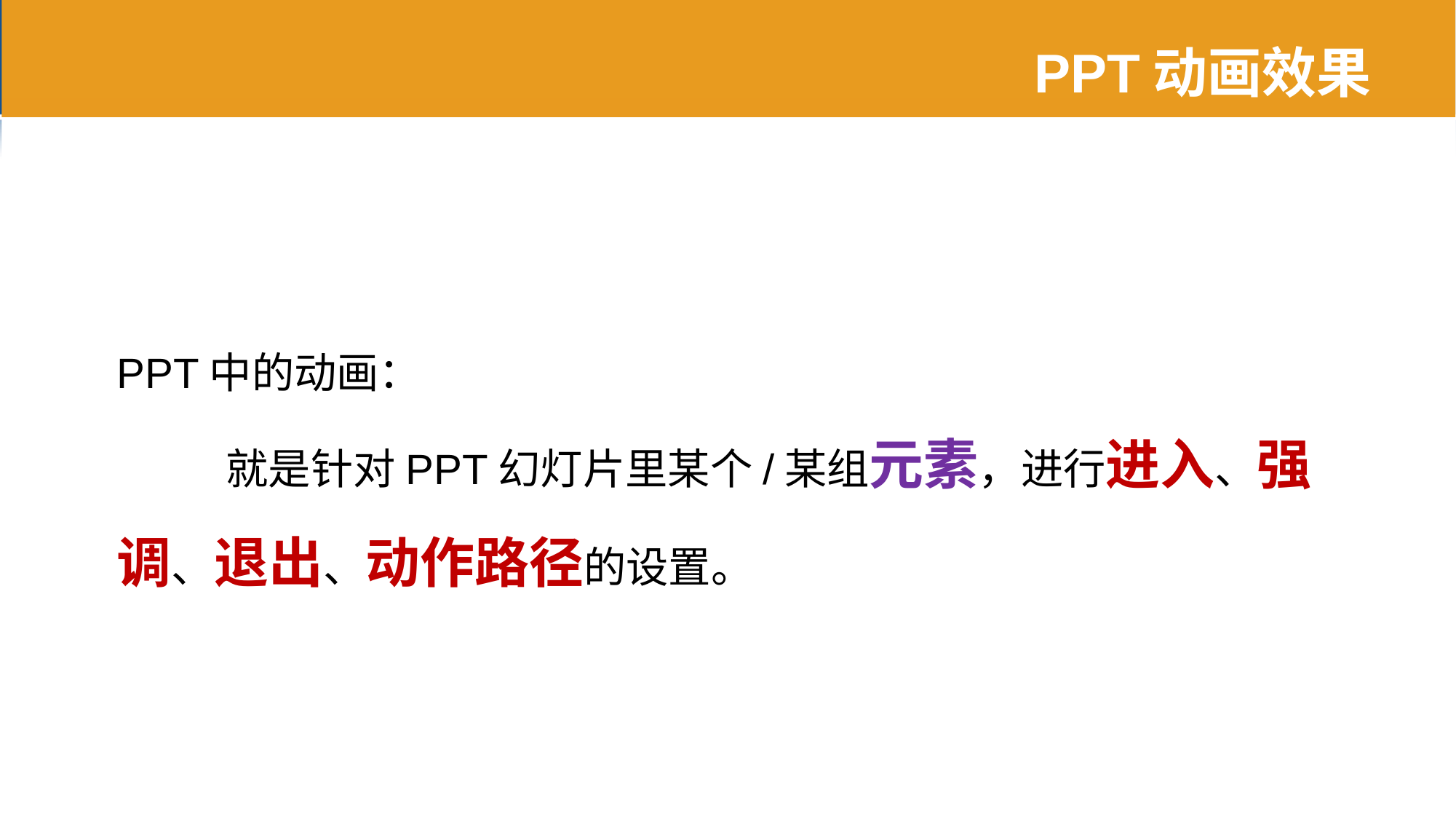

# PPT动画效果
PPT中的动画：
	就是针对PPT幻灯片里某个/某组元素，进行进入、强调、退出、动作路径的设置。